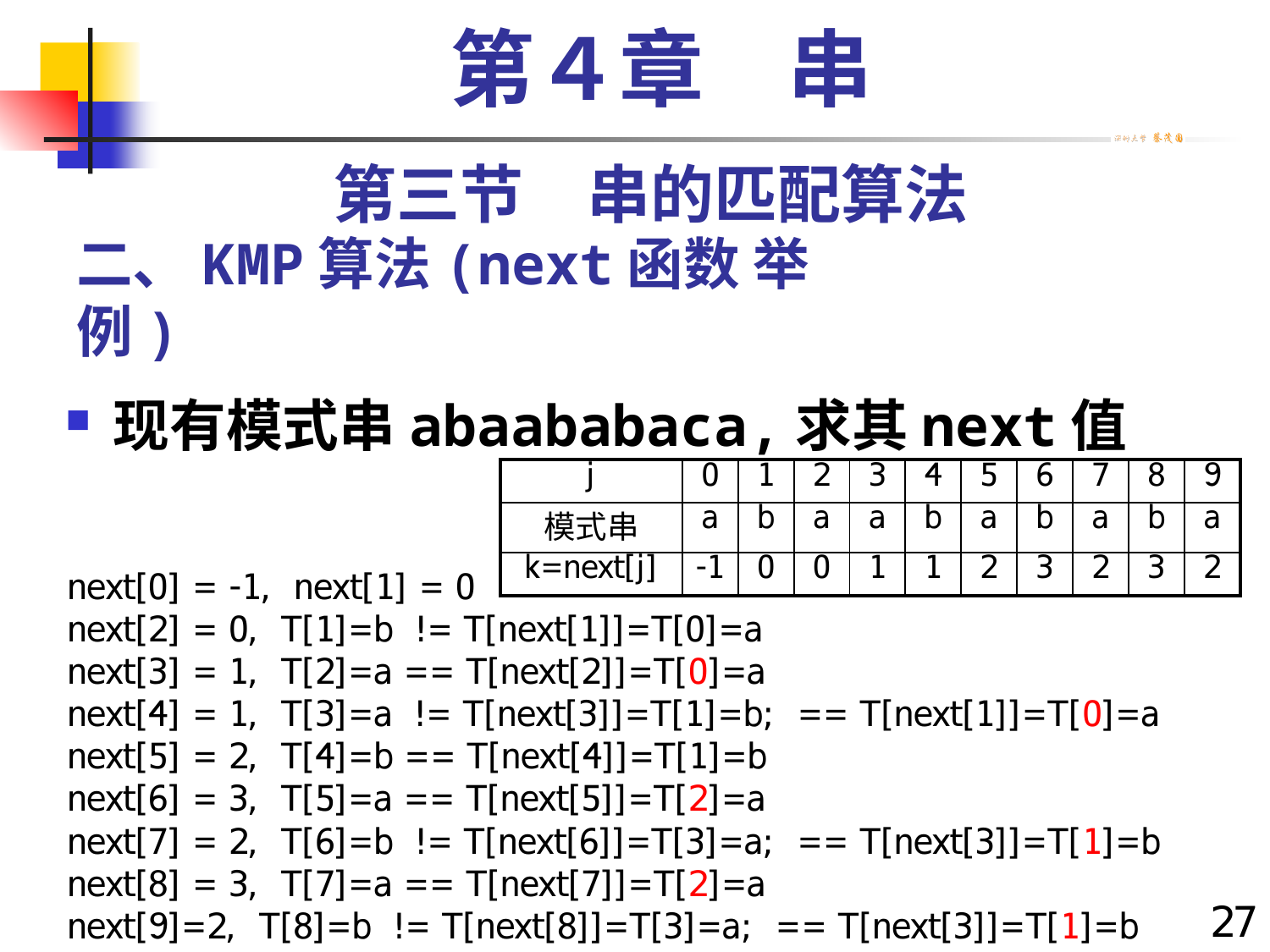

第４章　串
第三节　串的匹配算法
# 二、KMP算法(next函数 举例)
现有模式串abaababaca,求其next值
| j | 0 | 1 | 2 | 3 | 4 | 5 | 6 | 7 | 8 | 9 |
| --- | --- | --- | --- | --- | --- | --- | --- | --- | --- | --- |
| 模式串 | a | b | a | a | b | a | b | a | b | a |
| k=next[j] | -1 | 0 | 0 | 1 | 1 | 2 | 3 | 2 | 3 | 2 |
next[0] = -1,  next[1] = 0
next[2] = 0,  T[1]=b  != T[next[1]]=T[0]=a
next[3] = 1,  T[2]=a == T[next[2]]=T[0]=a
next[4] = 1,  T[3]=a  != T[next[3]]=T[1]=b;  == T[next[1]]=T[0]=a
next[5] = 2,  T[4]=b == T[next[4]]=T[1]=b
next[6] = 3,  T[5]=a == T[next[5]]=T[2]=a
next[7] = 2,  T[6]=b  != T[next[6]]=T[3]=a;  == T[next[3]]=T[1]=b
next[8] = 3,  T[7]=a == T[next[7]]=T[2]=a
next[9]=2,  T[8]=b  != T[next[8]]=T[3]=a;  == T[next[3]]=T[1]=b
27